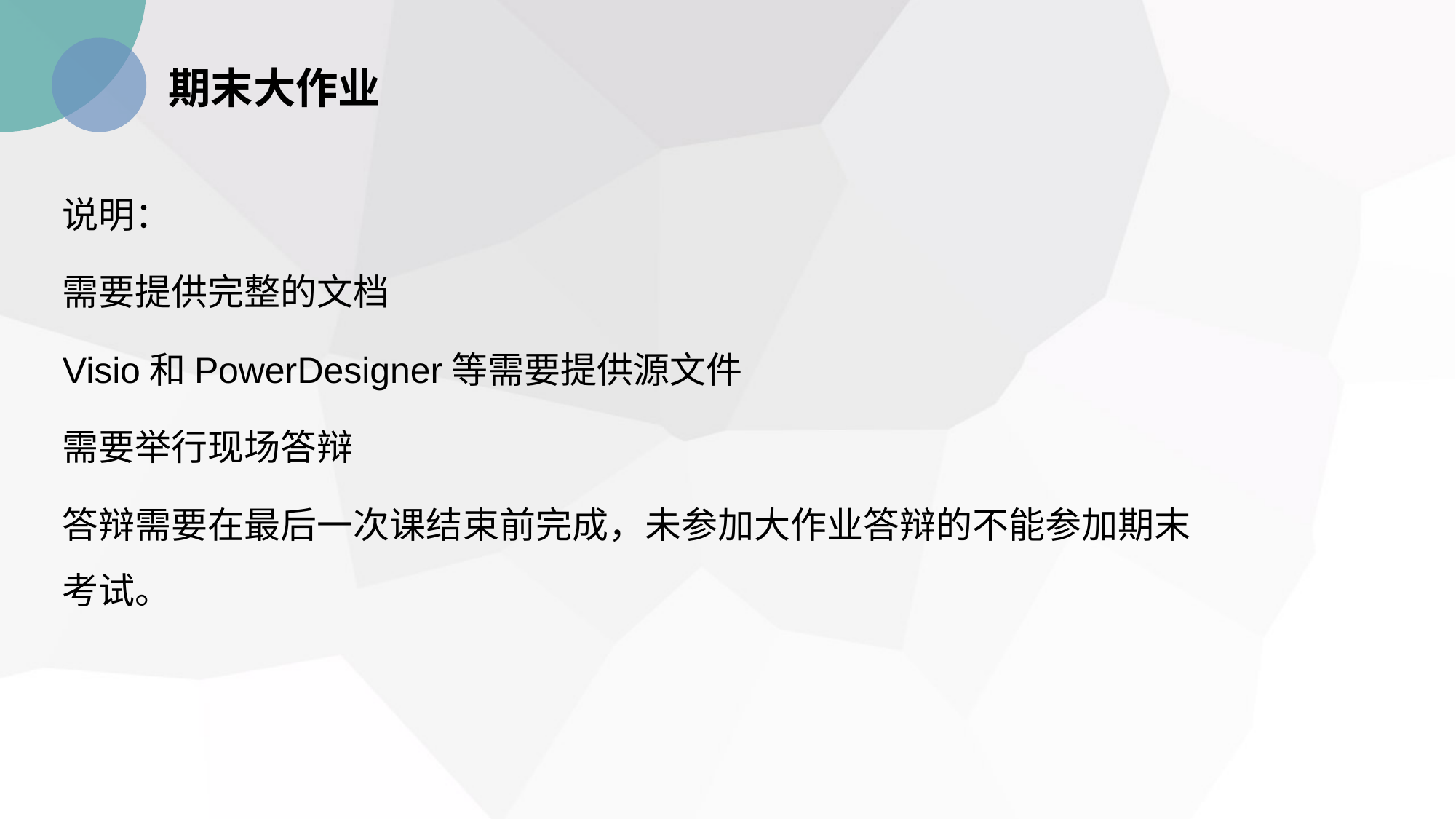

期末大作业
说明：
需要提供完整的文档
Visio和PowerDesigner等需要提供源文件
需要举行现场答辩
答辩需要在最后一次课结束前完成，未参加大作业答辩的不能参加期末考试。